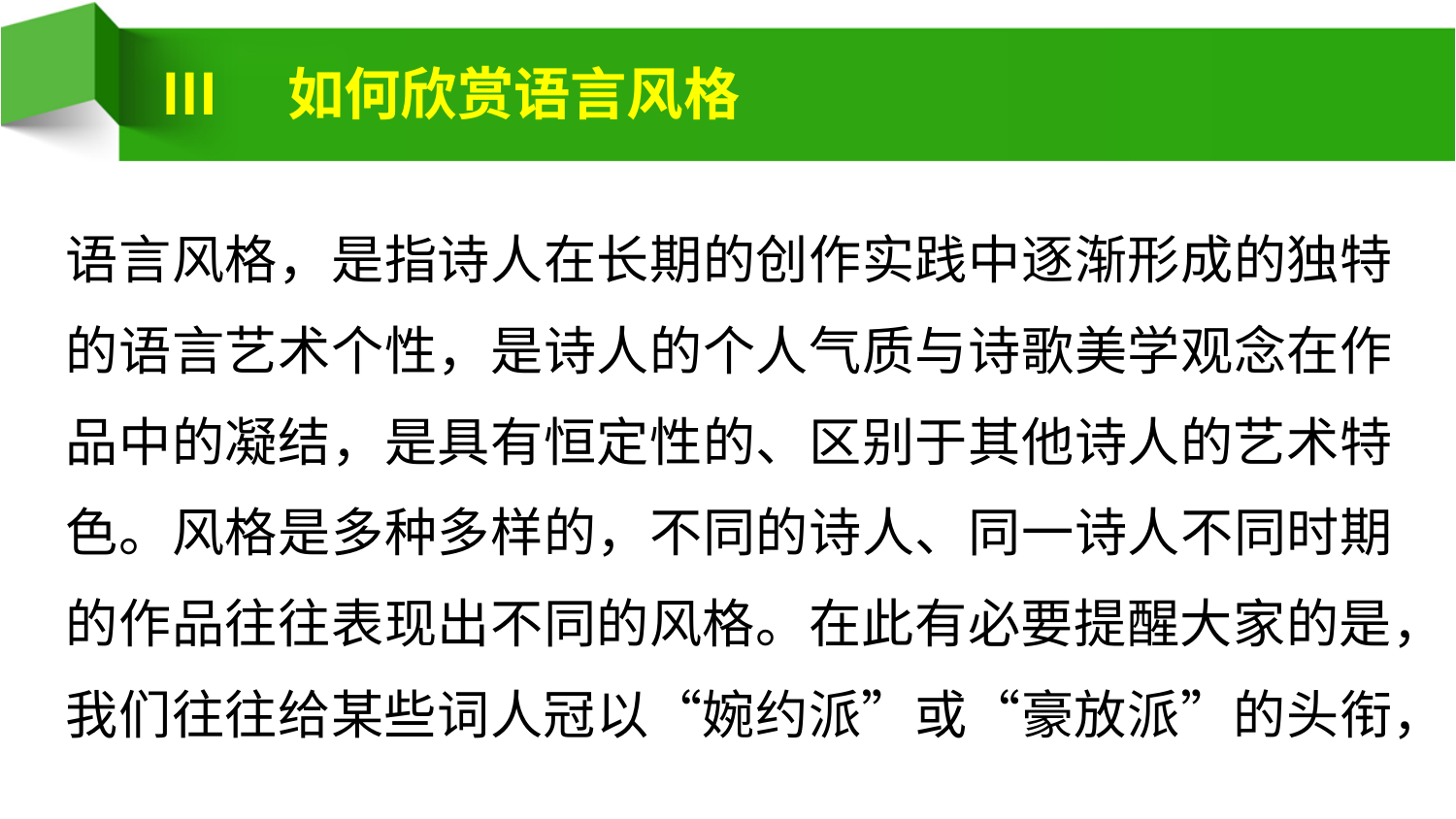

Ⅲ　如何欣赏语言风格
语言风格，是指诗人在长期的创作实践中逐渐形成的独特的语言艺术个性，是诗人的个人气质与诗歌美学观念在作品中的凝结，是具有恒定性的、区别于其他诗人的艺术特色。风格是多种多样的，不同的诗人、同一诗人不同时期的作品往往表现出不同的风格。在此有必要提醒大家的是，
我们往往给某些词人冠以“婉约派”或“豪放派”的头衔，